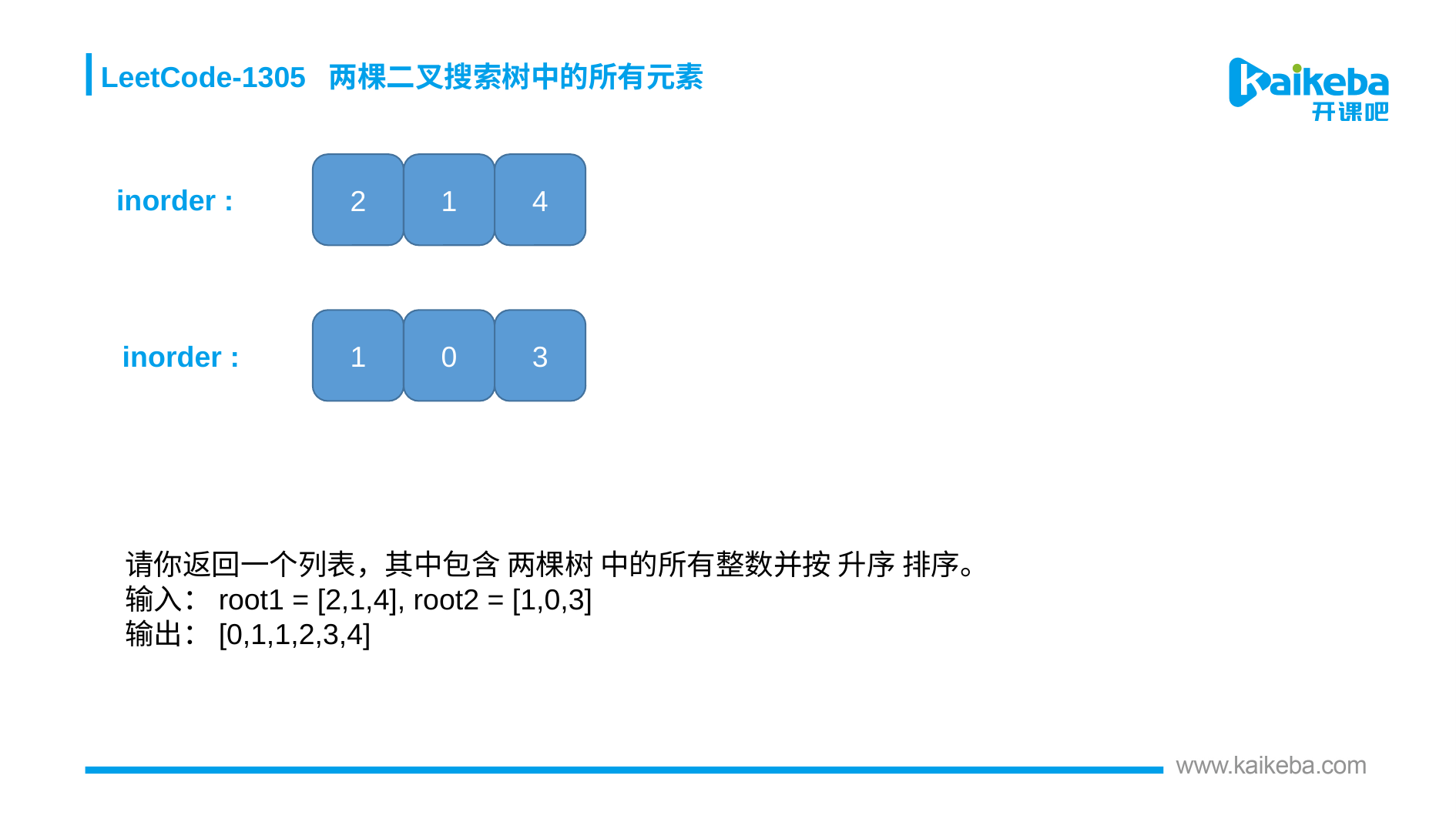

LeetCode-1305  两棵⼆叉搜索树中的所有元素
2
1
4
inorder :
1
0
3
inorder :
请你返回一个列表，其中包含 两棵树 中的所有整数并按 升序 排序。
输入：root1 = [2,1,4], root2 = [1,0,3]
输出：[0,1,1,2,3,4]